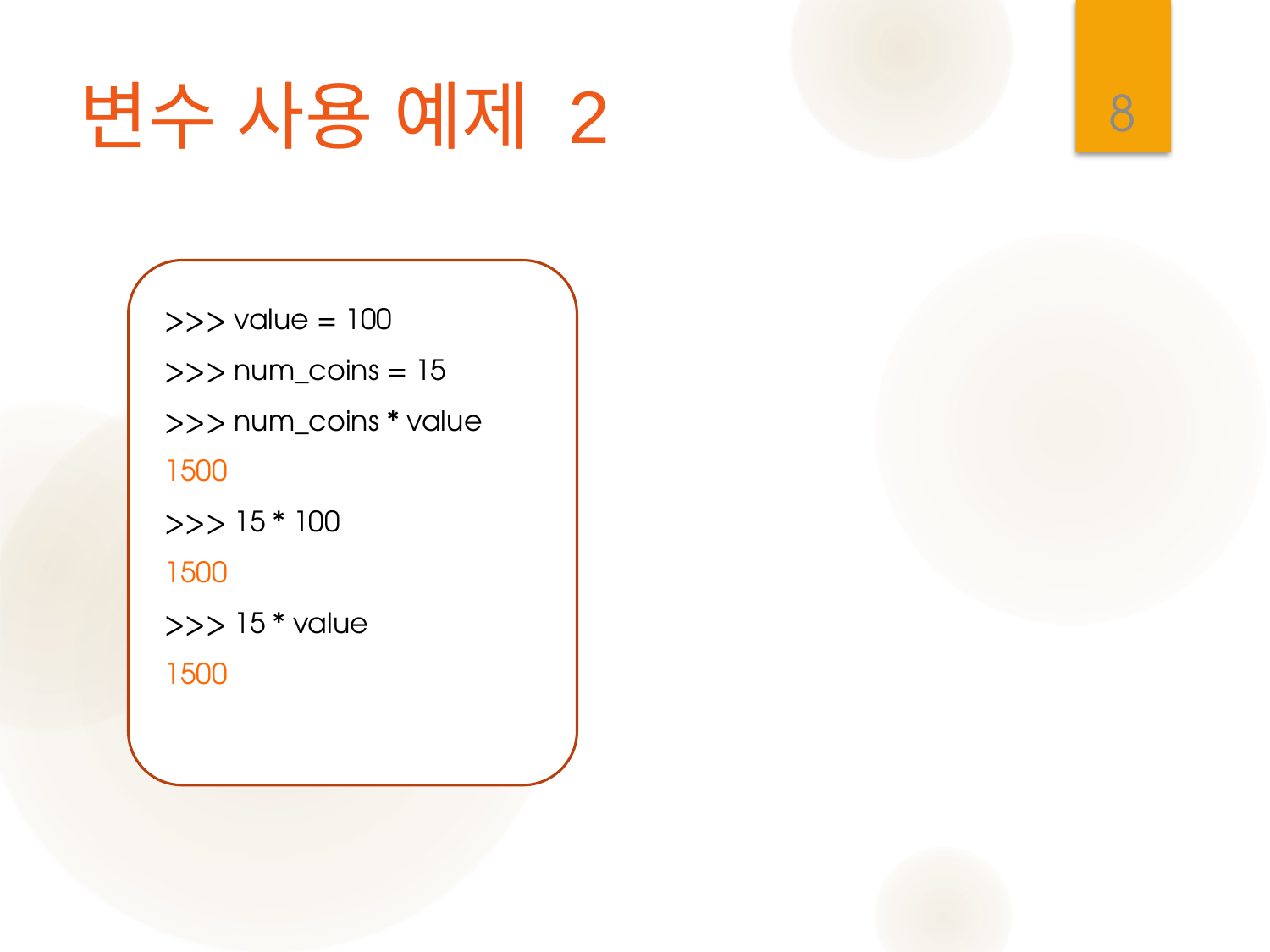

8
# 변수 사용 예제 2

>>> value = 100
>>> num_coins = 15
>>> num_coins * value
1500
>>> 15 * 100
1500
>>> 15 * value
1500